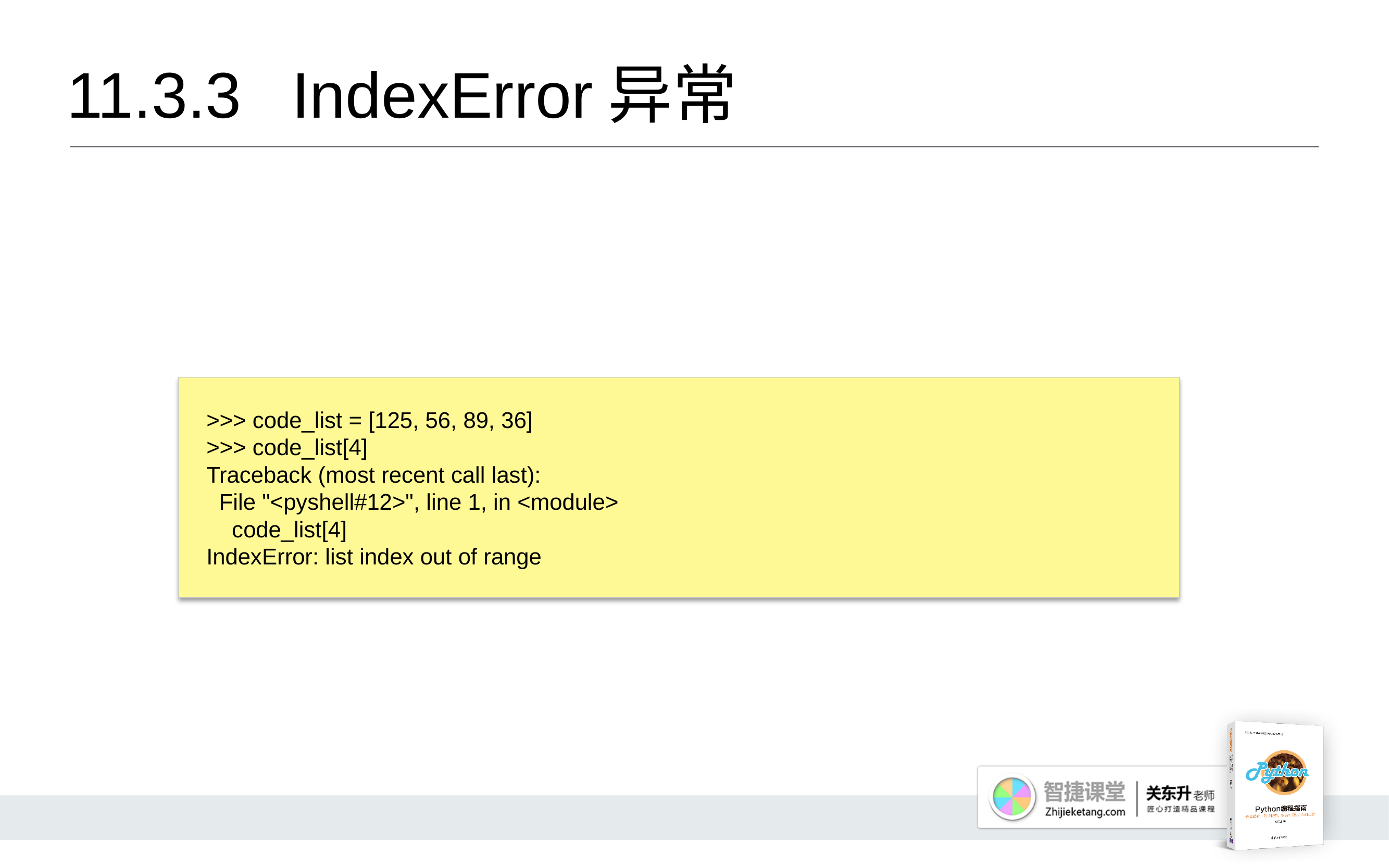

# 11.3.3 	IndexError异常
>>> code_list = [125, 56, 89, 36]
>>> code_list[4]
Traceback (most recent call last):
  File "<pyshell#12>", line 1, in <module>
    code_list[4]
IndexError: list index out of range